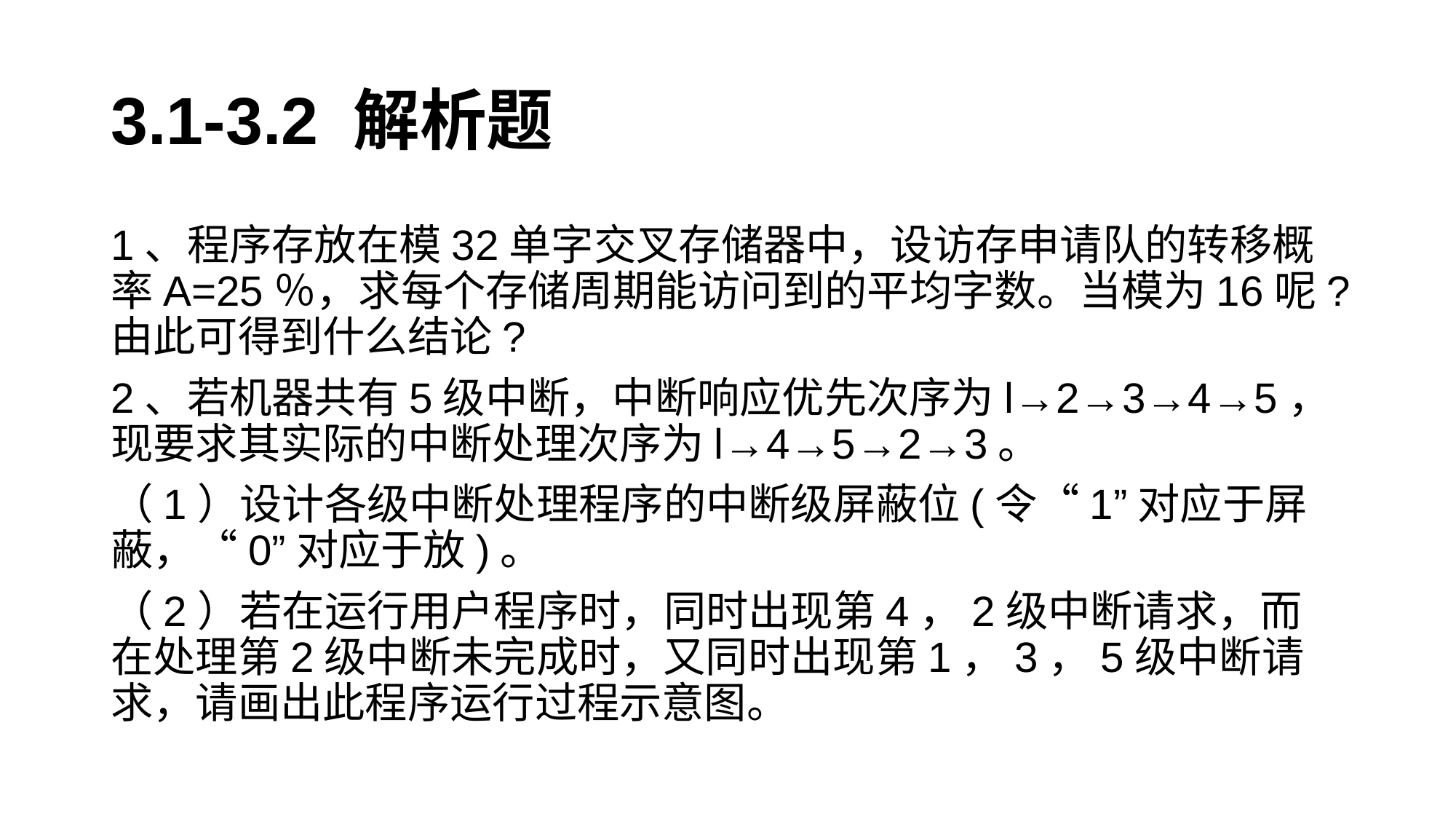

# 3.1-3.2 解析题
1、程序存放在模32单字交叉存储器中，设访存申请队的转移概率A=25％，求每个存储周期能访问到的平均字数。当模为16呢?由此可得到什么结论?
2、若机器共有5级中断，中断响应优先次序为l→2→3→4→5，现要求其实际的中断处理次序为l→4→5→2→3。
（1）设计各级中断处理程序的中断级屏蔽位(令“1”对应于屏蔽，“0”对应于放)。
（2）若在运行用户程序时，同时出现第4，2级中断请求，而在处理第2级中断未完成时，又同时出现第1，3，5级中断请求，请画出此程序运行过程示意图。